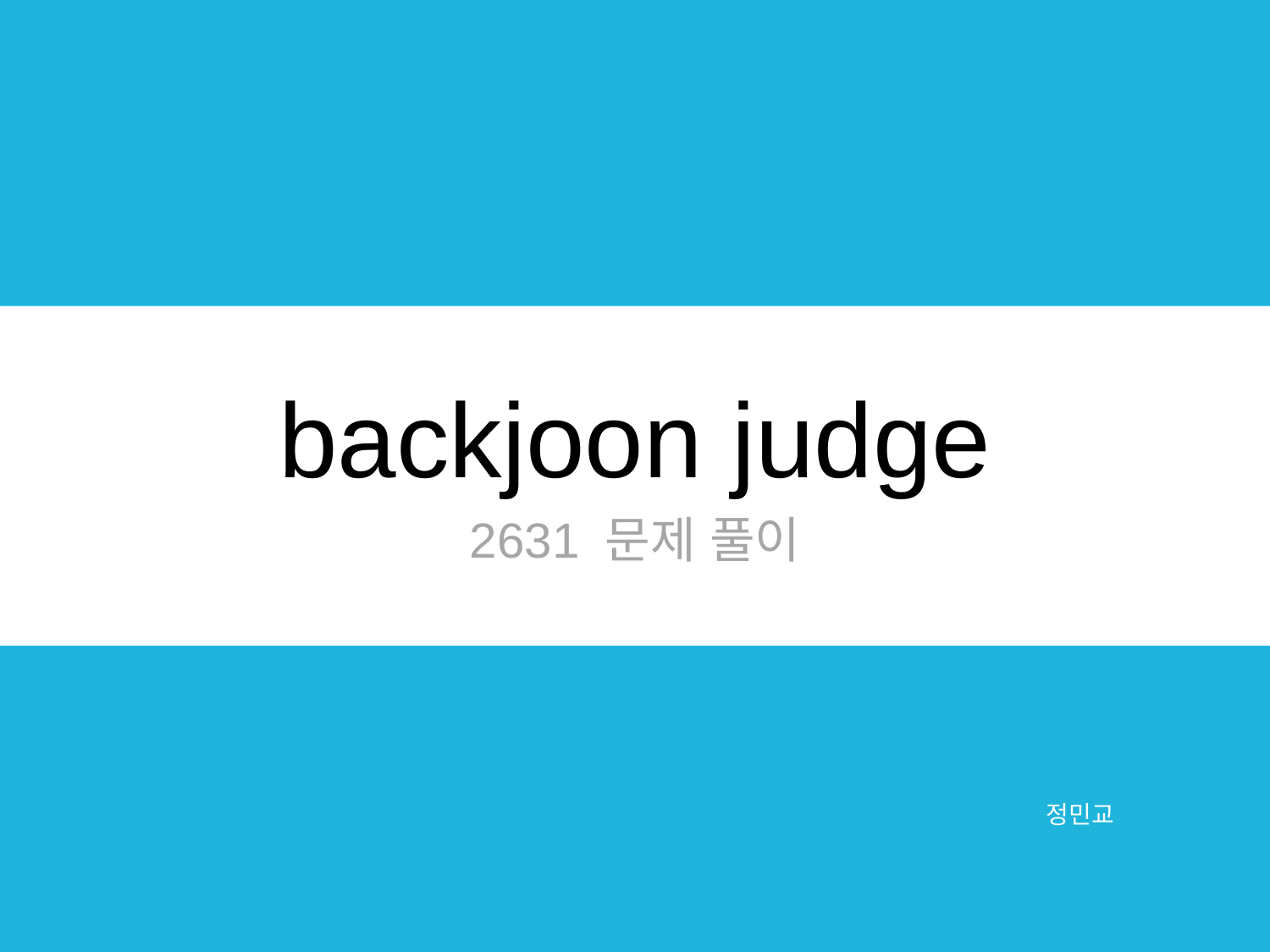

# backjoon judge
2631 문제 풀이

정민교